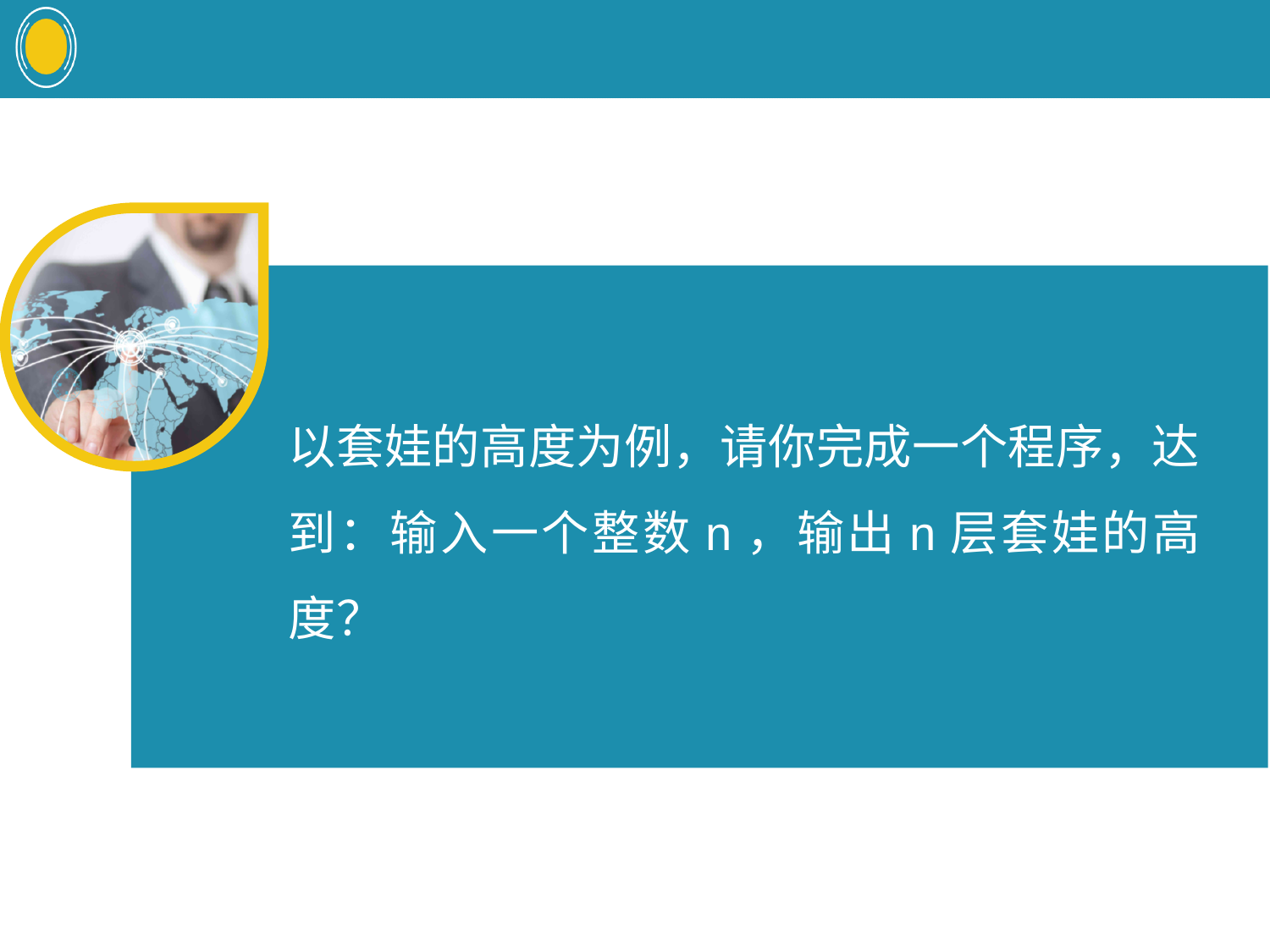

怎么用递归？

以套娃的高度为例，请你完成一个程序，达到：输入一个整数n，输出n层套娃的高度？